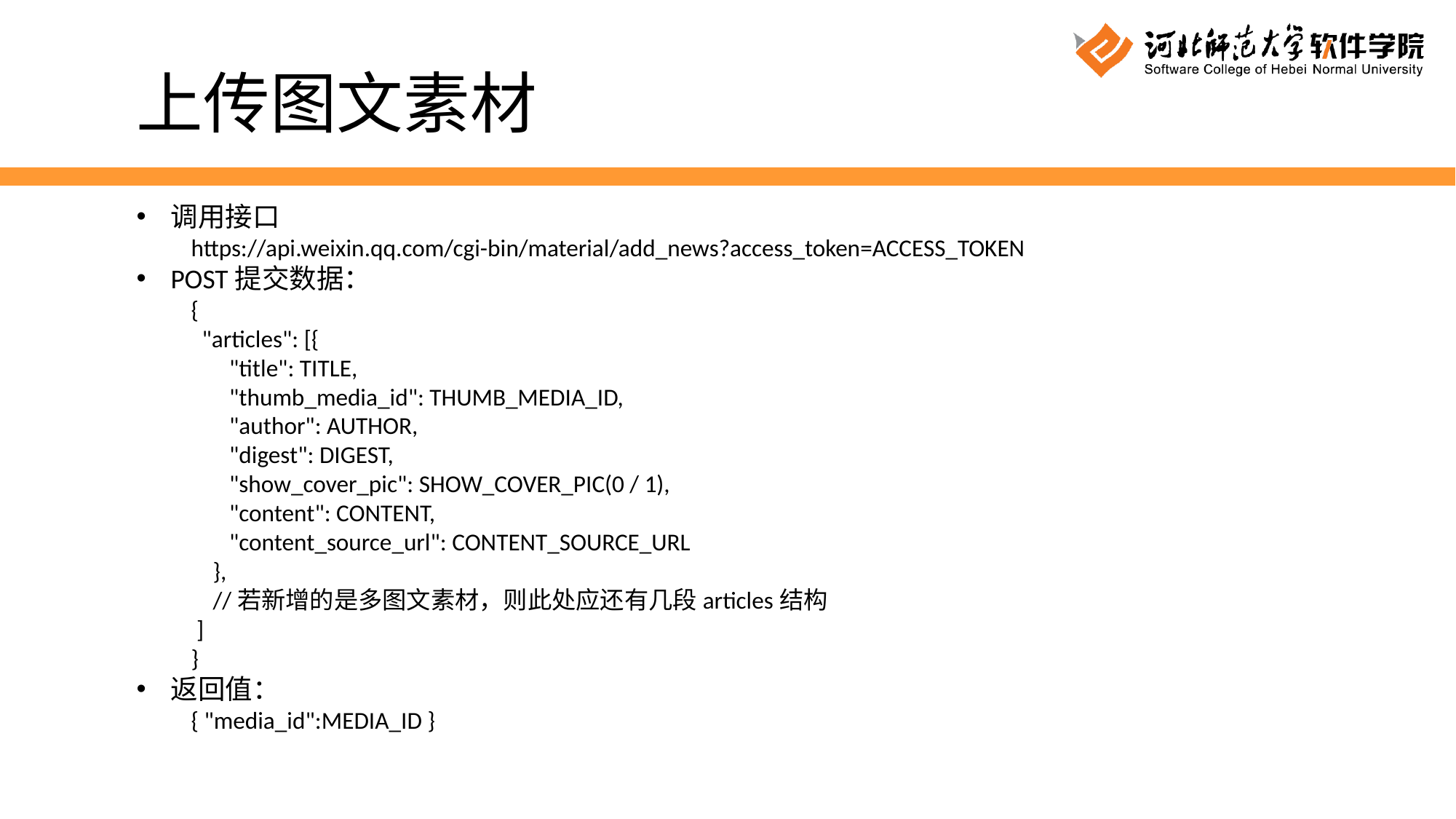

上传图文素材
调用接口
https://api.weixin.qq.com/cgi-bin/material/add_news?access_token=ACCESS_TOKEN
POST提交数据：
{
  "articles": [{
       "title": TITLE,
       "thumb_media_id": THUMB_MEDIA_ID,
       "author": AUTHOR,
       "digest": DIGEST,
       "show_cover_pic": SHOW_COVER_PIC(0 / 1),
       "content": CONTENT,
       "content_source_url": CONTENT_SOURCE_URL
    },
    //若新增的是多图文素材，则此处应还有几段articles结构
 ]
}
返回值：
{ "media_id":MEDIA_ID }